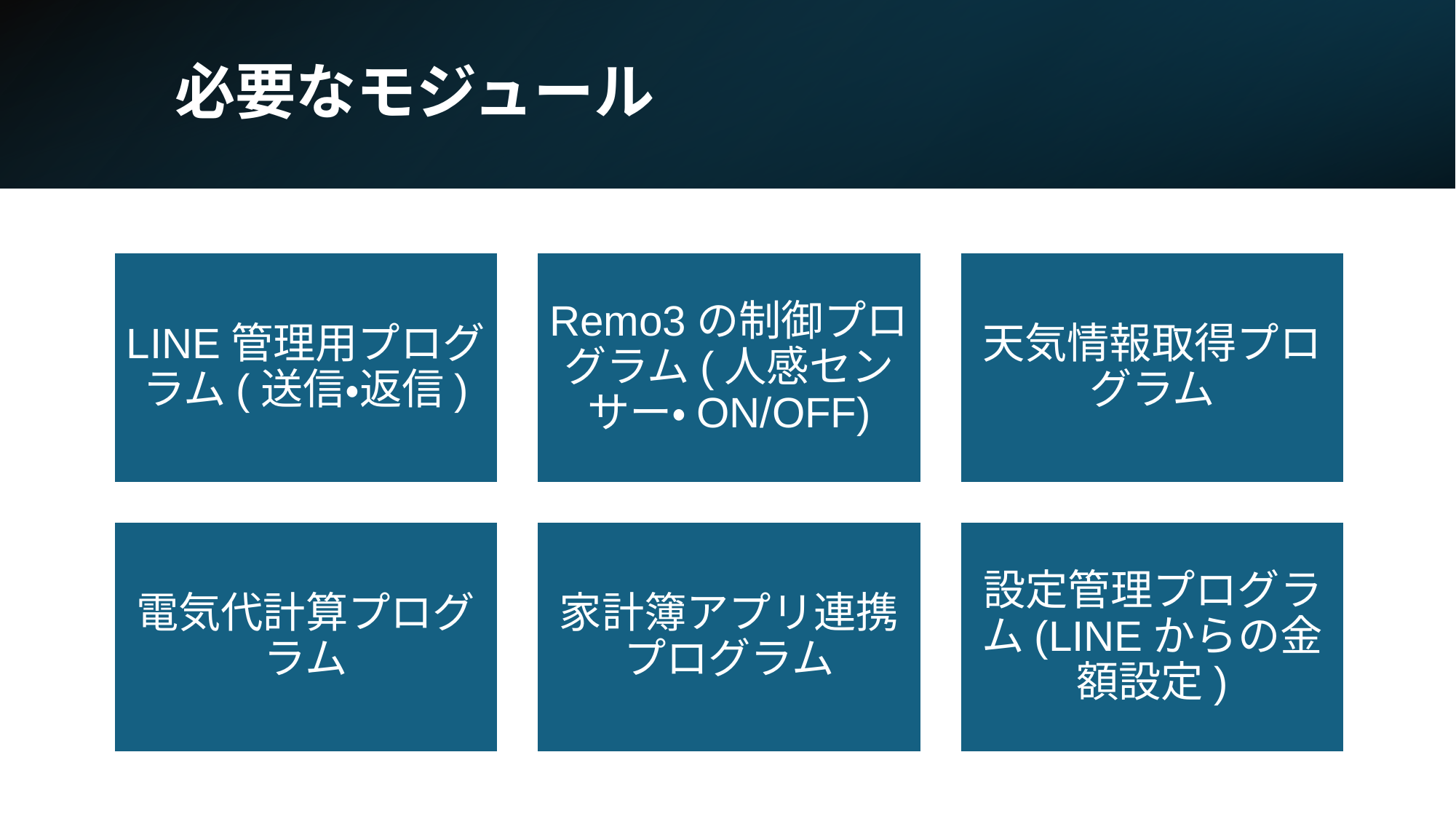

# 必要なモジュール
LINE管理用プログラム(送信・返信)
Remo3の制御プログラム(人感センサー・ON/OFF)
天気情報取得プログラム
電気代計算プログラム
家計簿アプリ連携プログラム
設定管理プログラム(LINEからの金額設定)